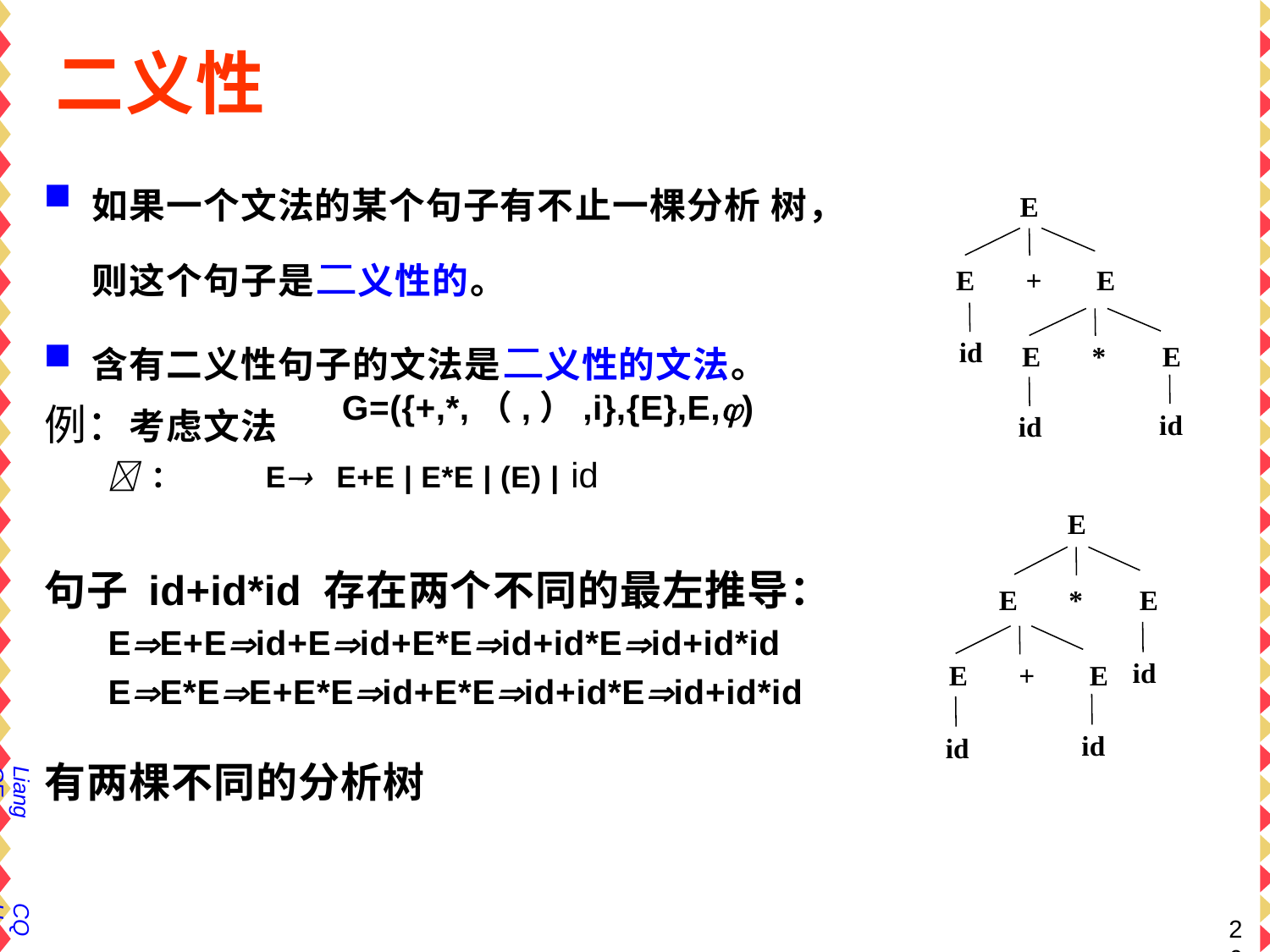

# 二义性
如果一个文法的某个句子有不止一棵分析 树，则这个句子是二义性的。
含有二义性句子的文法是二义性的文法。
E

E	+
E

id
E	*	E

例：考虑文法

G=({+,*,（,）,i},{E},E,ϕ)
id
id
ϕ：	E→	E+E | E*E | (E) | id

句子 id+id*id 存在两个不同的最左推导：  E⇒E+E⇒id+E⇒id+E*E⇒id+id*E⇒id+id*id  E⇒E*E⇒E+E*E⇒id+E*E⇒id+id*E⇒id+id*id
E

E	*	E

id
E	+
E

id
id
有两棵不同的分析树
Liang GE
CQU
26